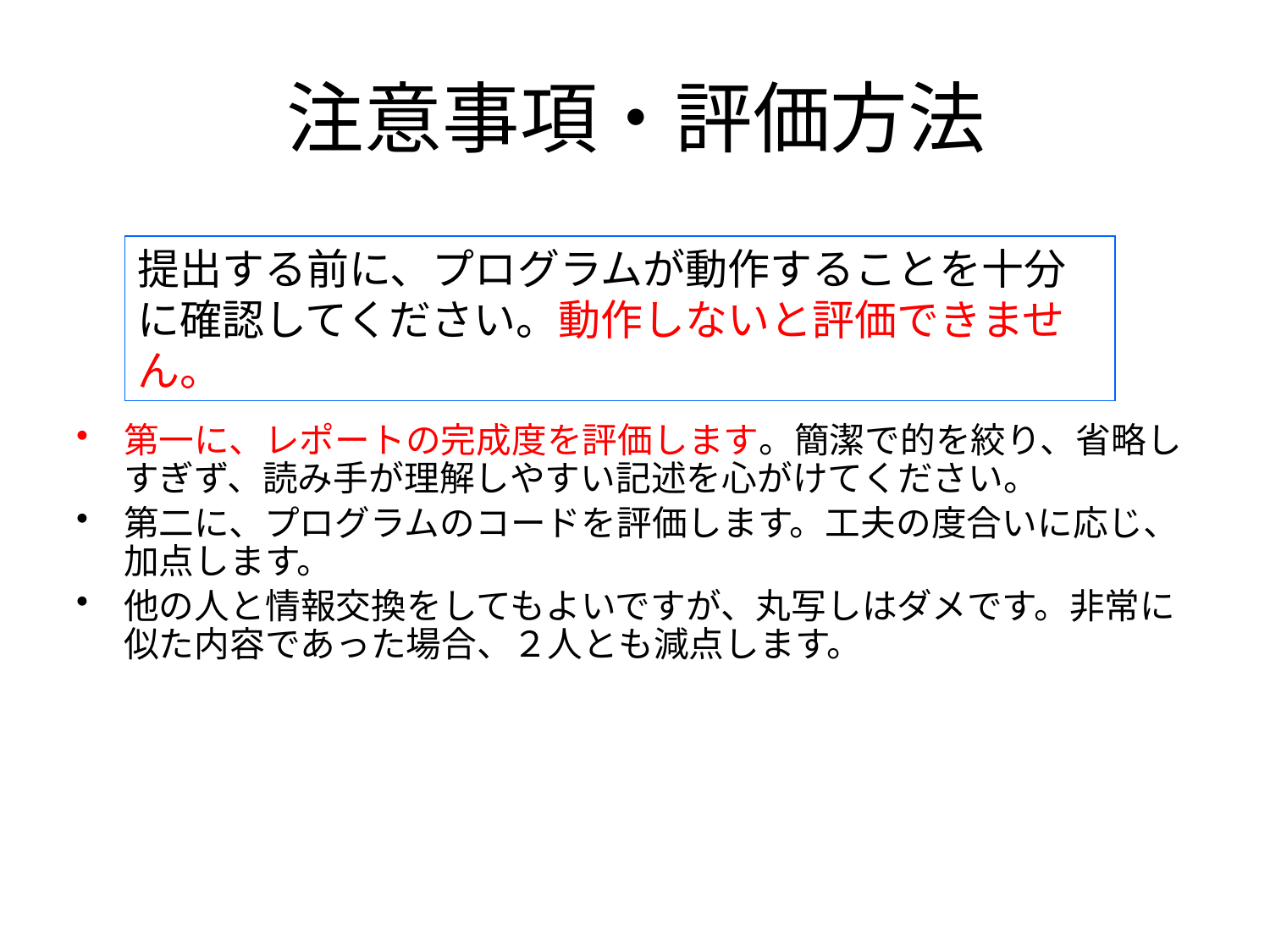

# 注意事項・評価方法
提出する前に、プログラムが動作することを十分に確認してください。動作しないと評価できません。
第一に、レポートの完成度を評価します。簡潔で的を絞り、省略しすぎず、読み手が理解しやすい記述を心がけてください。
第二に、プログラムのコードを評価します。工夫の度合いに応じ、加点します。
他の人と情報交換をしてもよいですが、丸写しはダメです。非常に似た内容であった場合、２人とも減点します。